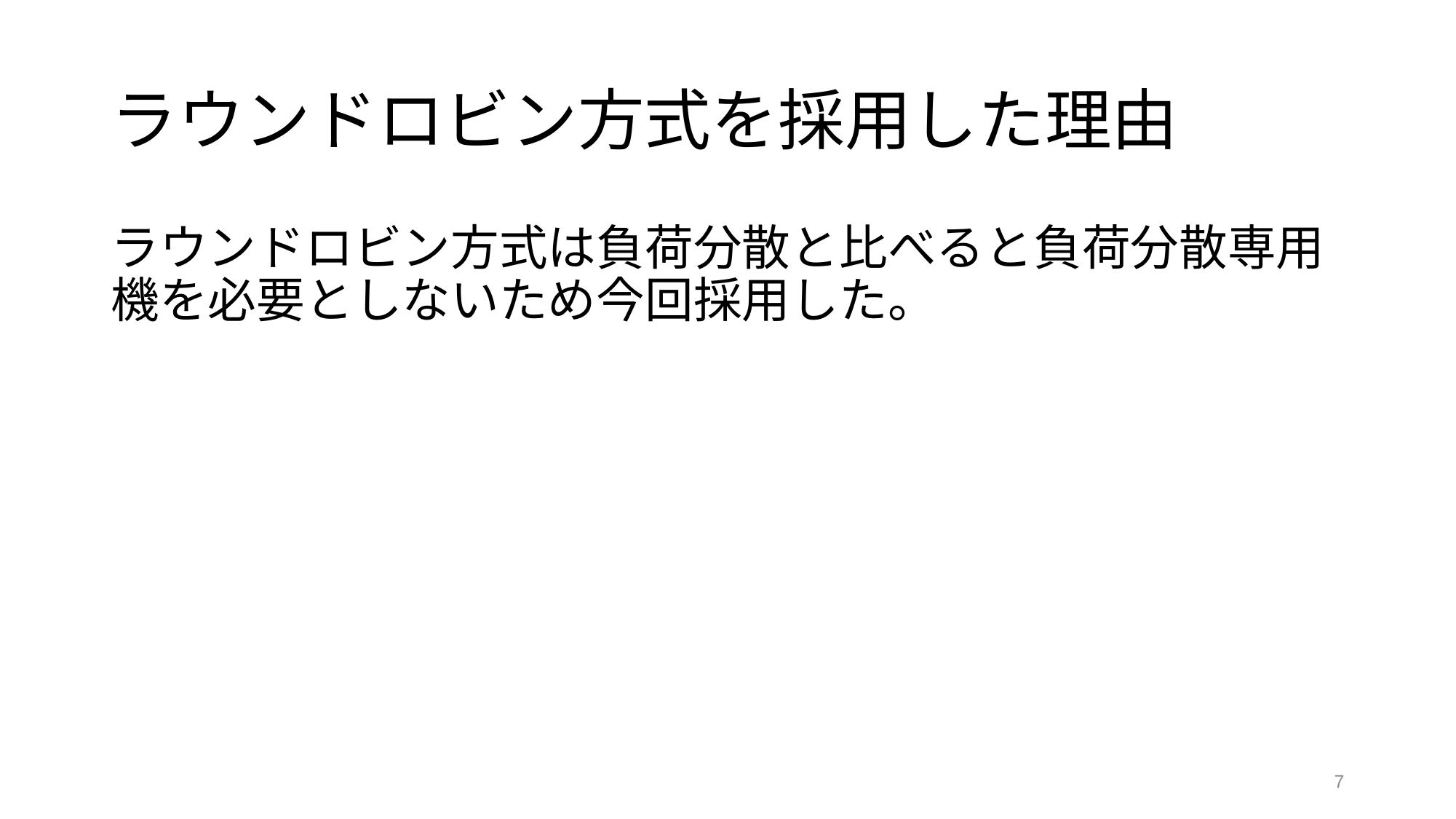

# ラウンドロビン方式を採用した理由
ラウンドロビン方式は負荷分散と比べると負荷分散専用機を必要としないため今回採用した。
7